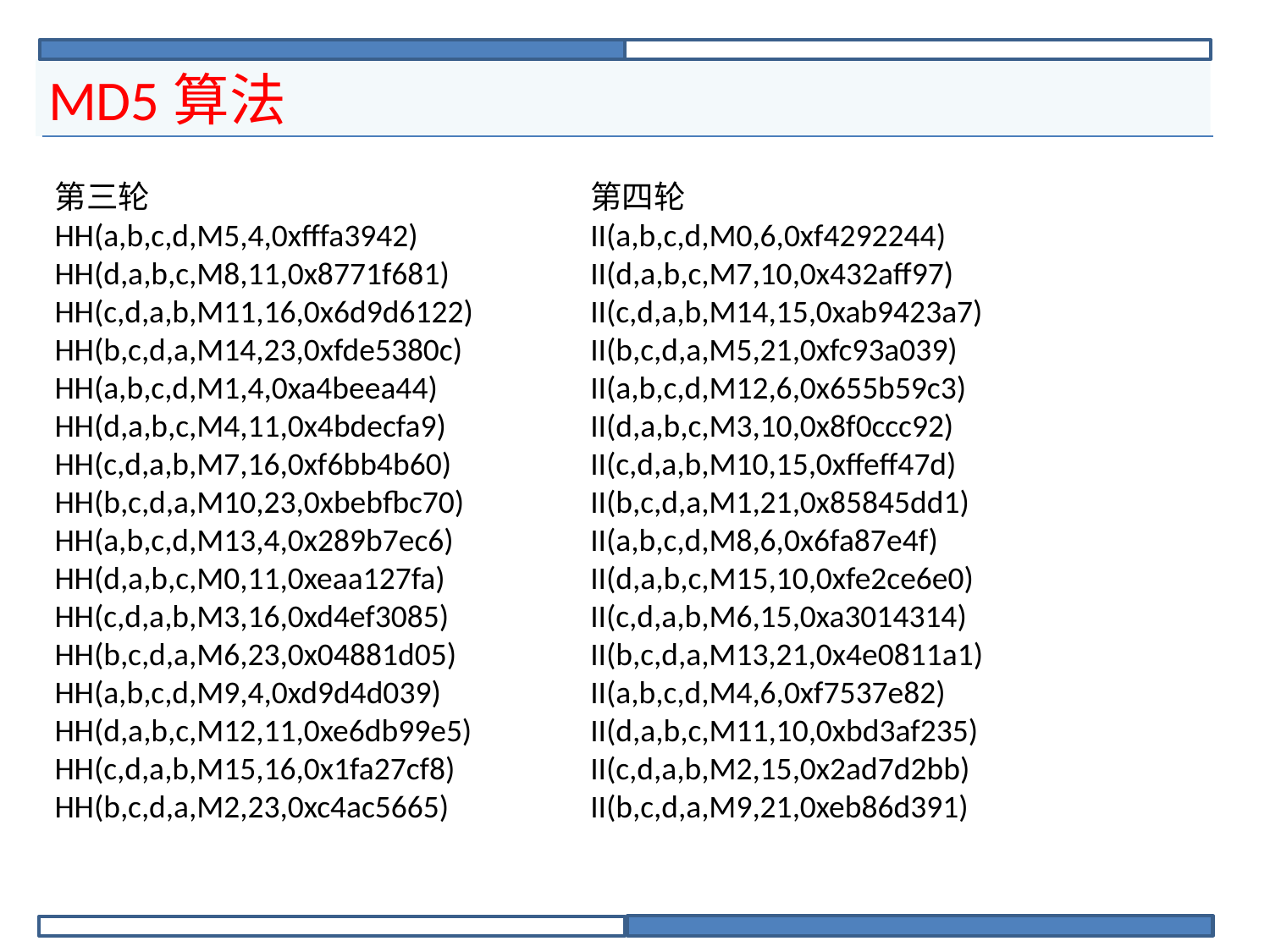

# MD5算法
第四轮
II(a,b,c,d,M0,6,0xf4292244)
II(d,a,b,c,M7,10,0x432aff97)
II(c,d,a,b,M14,15,0xab9423a7)
II(b,c,d,a,M5,21,0xfc93a039)
II(a,b,c,d,M12,6,0x655b59c3)
II(d,a,b,c,M3,10,0x8f0ccc92)
II(c,d,a,b,M10,15,0xffeff47d)
II(b,c,d,a,M1,21,0x85845dd1)
II(a,b,c,d,M8,6,0x6fa87e4f)
II(d,a,b,c,M15,10,0xfe2ce6e0)
II(c,d,a,b,M6,15,0xa3014314)
II(b,c,d,a,M13,21,0x4e0811a1)
II(a,b,c,d,M4,6,0xf7537e82)
II(d,a,b,c,M11,10,0xbd3af235)
II(c,d,a,b,M2,15,0x2ad7d2bb)
II(b,c,d,a,M9,21,0xeb86d391)
第三轮
HH(a,b,c,d,M5,4,0xfffa3942)
HH(d,a,b,c,M8,11,0x8771f681)
HH(c,d,a,b,M11,16,0x6d9d6122)
HH(b,c,d,a,M14,23,0xfde5380c)
HH(a,b,c,d,M1,4,0xa4beea44)
HH(d,a,b,c,M4,11,0x4bdecfa9)
HH(c,d,a,b,M7,16,0xf6bb4b60)
HH(b,c,d,a,M10,23,0xbebfbc70)
HH(a,b,c,d,M13,4,0x289b7ec6)
HH(d,a,b,c,M0,11,0xeaa127fa)
HH(c,d,a,b,M3,16,0xd4ef3085)
HH(b,c,d,a,M6,23,0x04881d05)
HH(a,b,c,d,M9,4,0xd9d4d039)
HH(d,a,b,c,M12,11,0xe6db99e5)
HH(c,d,a,b,M15,16,0x1fa27cf8)
HH(b,c,d,a,M2,23,0xc4ac5665)